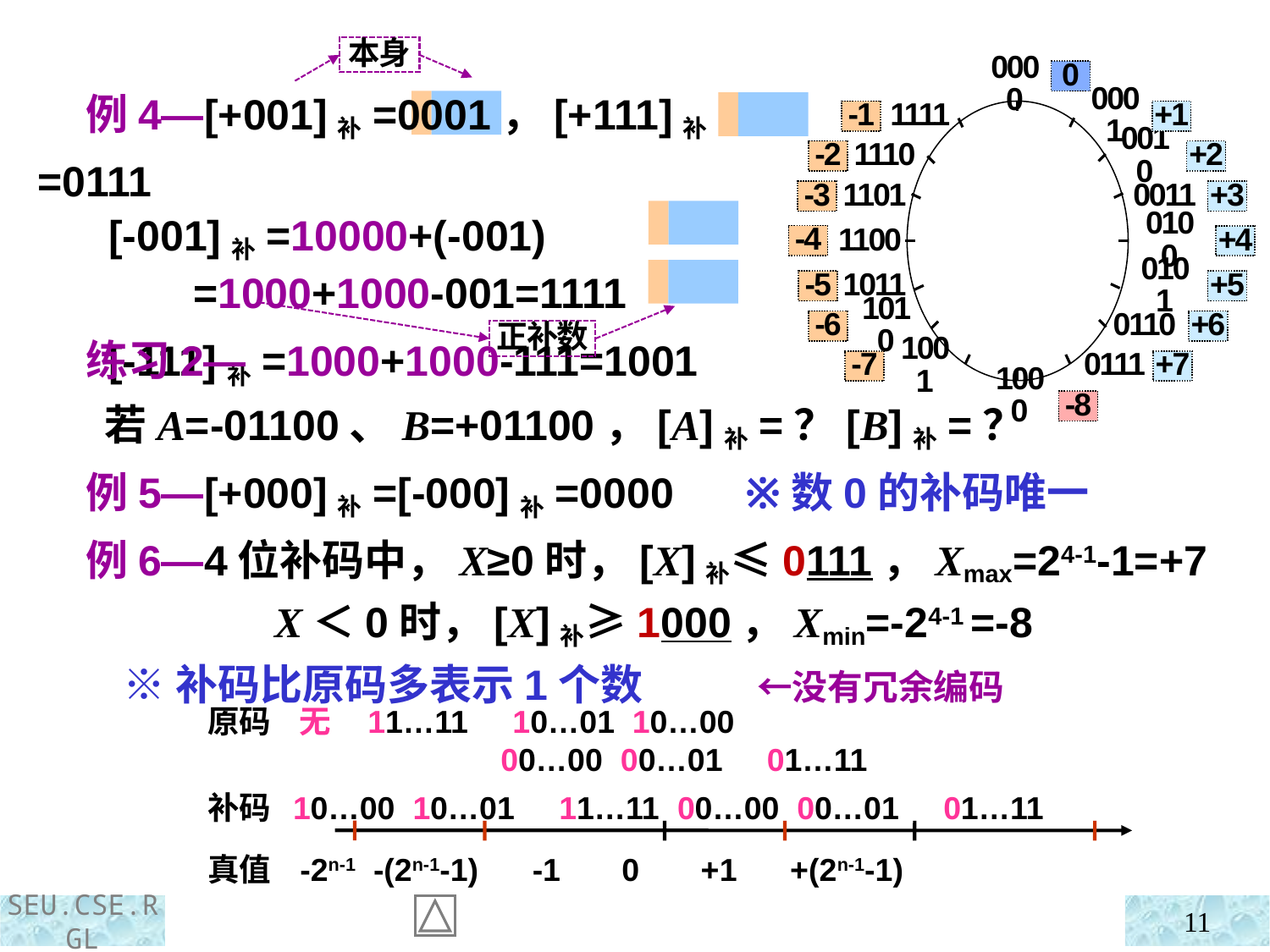

本身
0
    例4—[+001]补=0001，[+111]补=0111
      [-001]补=10000+(-001)
              =1000+1000-001=1111
      [-111]补=1000+1000-111=1001
0000
1111

0001
1110
0010
1101
0011
0100
1100
1011
0101
1010
0110
1001
0111
1000

-1
+1
-2
+2
-3
+3
-4
+4
-5
+5
-6
+6
-7
+7
正补数
    练习2—
      若A=-01100、B=+01100，[A]补=？[B]补=？
-8
    例5—[+000]补=[-000]补=0000      ※数0的补码唯一
    例6—4位补码中，X≥0时，[X]补≤0111，Xmax=24-1-1=+7
                    X＜0时，[X]补≥1000，Xmin=-24-1 =-8
         ※补码比原码多表示1个数            ←没有冗余编码
原码    无    11…11     10…01  10…00
                                 00…00  00…01     01…11
补码  10…00  10…01     11…11  00…00  00…01     01…11
真值   -2n-1  -(2n-1-1)       -1       0       +1      +(2n-1-1)

11